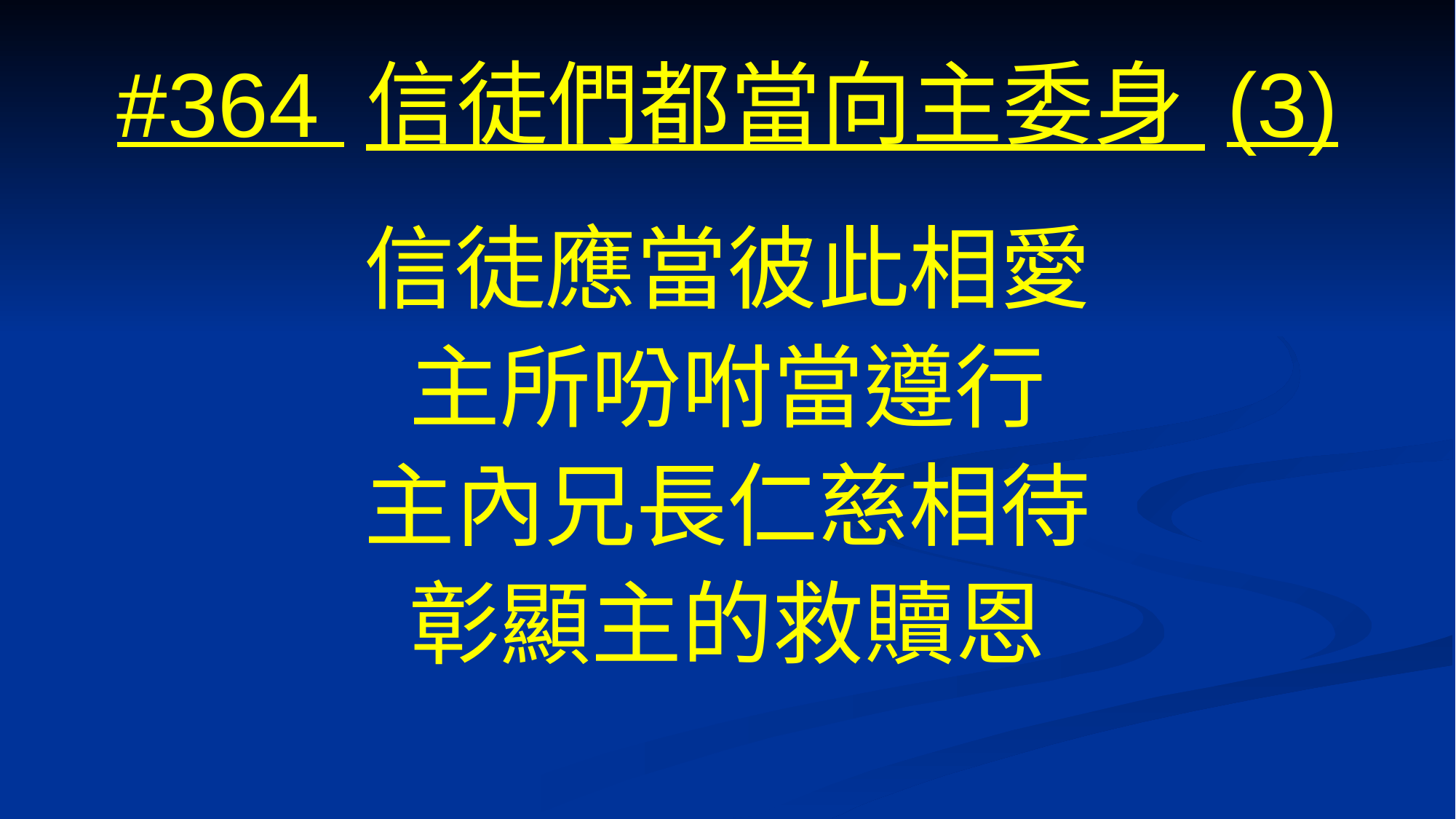

# #364 信徒們都當向主委身 (3)
信徒應當彼此相愛
主所吩咐當遵行
主內兄長仁慈相待
彰顯主的救贖恩